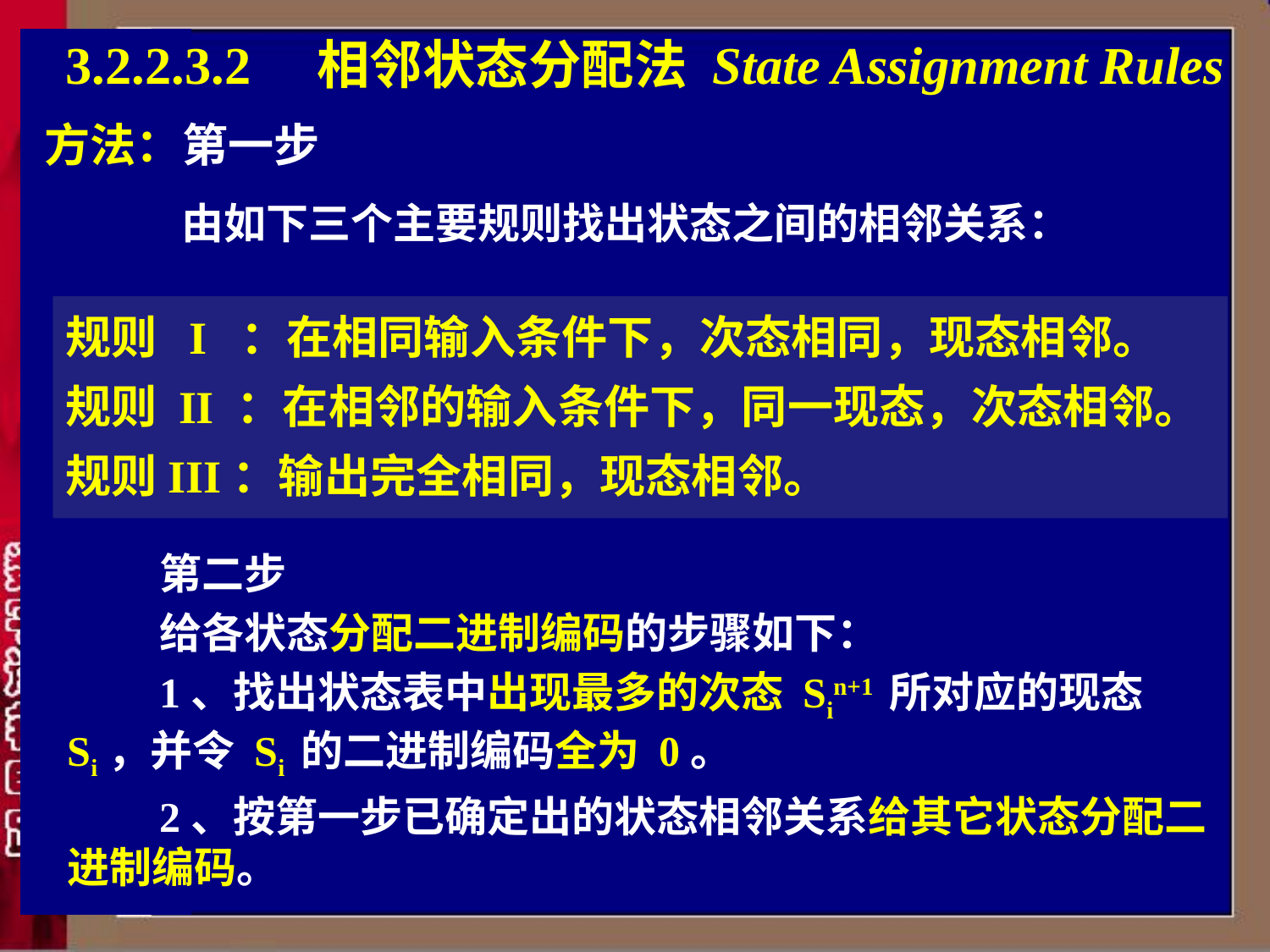

# 3.2.2.3.2    相邻状态分配法 State Assignment Rules
方法：第一步
由如下三个主要规则找出状态之间的相邻关系：
规则  I  ：在相同输入条件下，次态相同，现态相邻。
规则 II ：在相邻的输入条件下，同一现态，次态相邻。
规则III：输出完全相同，现态相邻。
第二步
给各状态分配二进制编码的步骤如下：
1、找出状态表中出现最多的次态 Sin+1 所对应的现态 Si，并令 Si 的二进制编码全为 0。
2、按第一步已确定出的状态相邻关系给其它状态分配二进制编码。